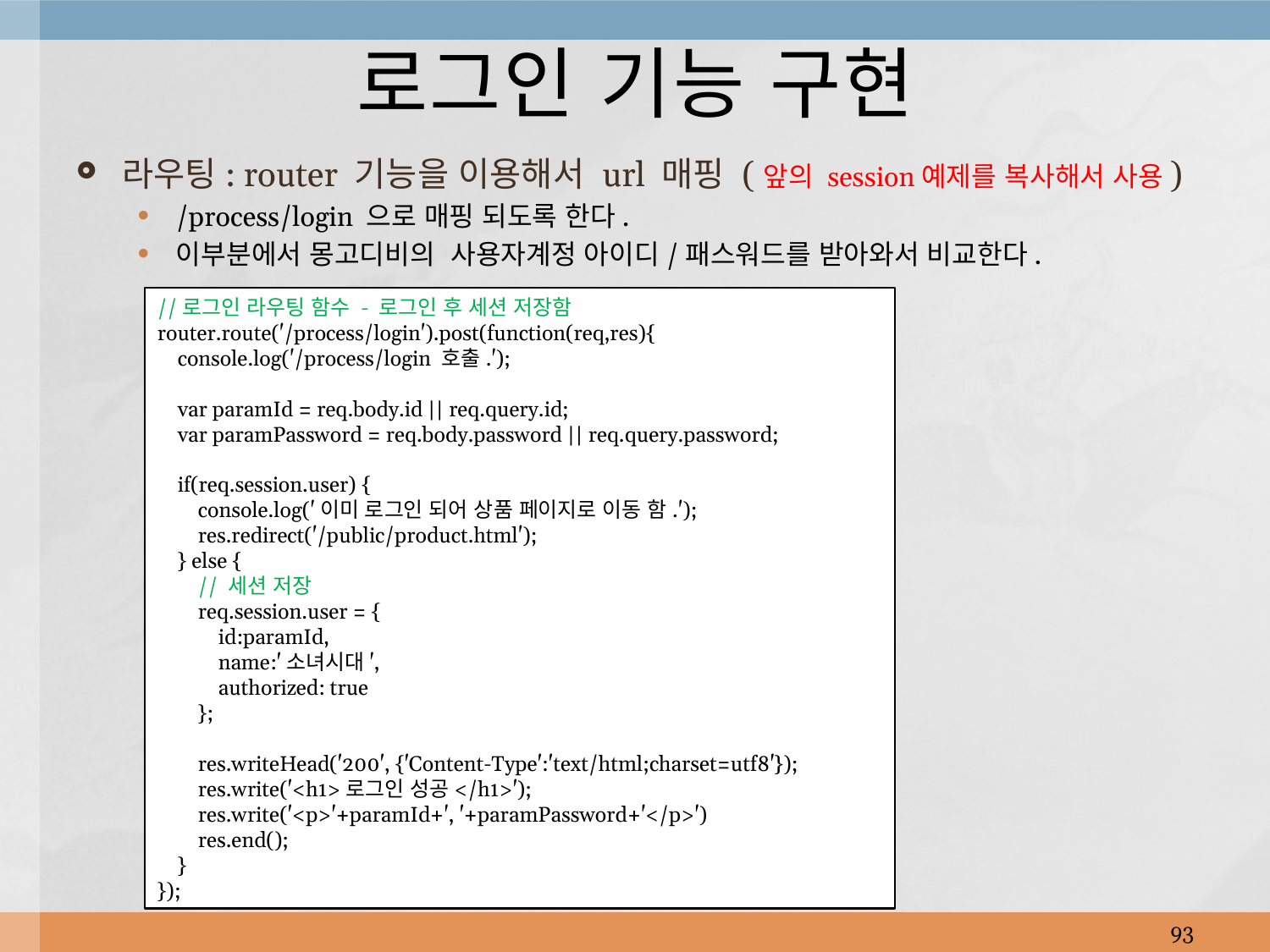

# 로그인 기능 구현
라우팅: router 기능을 이용해서 url 매핑 (앞의 session예제를 복사해서 사용)
/process/login 으로 매핑 되도록 한다.
이부분에서 몽고디비의  사용자계정 아이디/패스워드를 받아와서 비교한다.

//로그인 라우팅 함수 - 로그인 후 세션 저장함
router.route('/process/login').post(function(req,res){
    console.log('/process/login 호출.');

    var paramId = req.body.id || req.query.id;
    var paramPassword = req.body.password || req.query.password;

    if(req.session.user) {
        console.log('이미 로그인 되어 상품 페이지로 이동 함.');
        res.redirect('/public/product.html');
    } else {
        // 세션 저장
        req.session.user = {
            id:paramId,
            name:'소녀시대',
            authorized: true
        };

        res.writeHead('200', {'Content-Type':'text/html;charset=utf8'});
        res.write('<h1>로그인 성공</h1>');
        res.write('<p>'+paramId+', '+paramPassword+'</p>')
        res.end();
    }
});
93